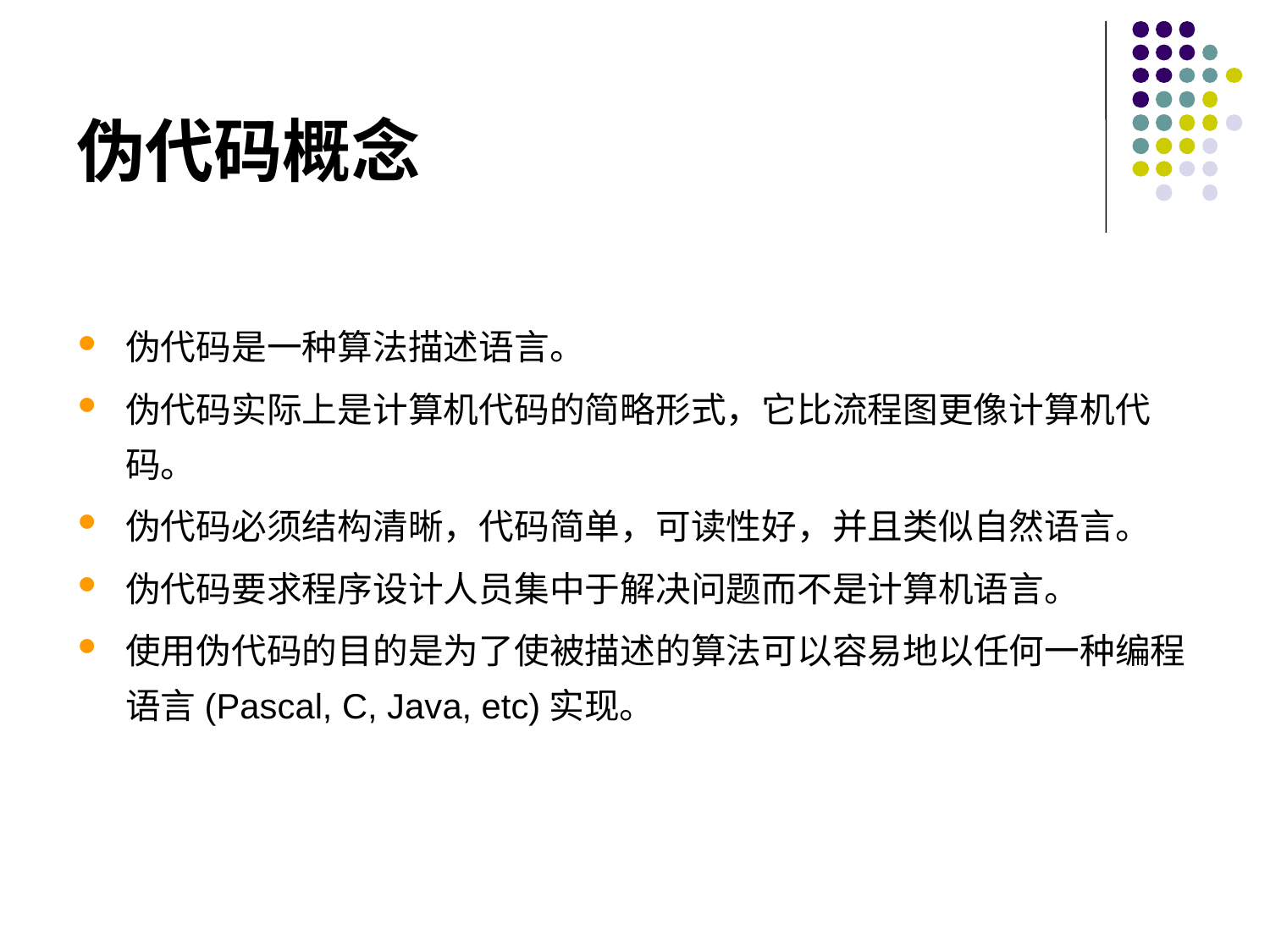

伪代码概念
伪代码是一种算法描述语言。
伪代码实际上是计算机代码的简略形式，它比流程图更像计算机代码。
伪代码必须结构清晰，代码简单，可读性好，并且类似自然语言。
伪代码要求程序设计人员集中于解决问题而不是计算机语言。
使用伪代码的目的是为了使被描述的算法可以容易地以任何一种编程语言(Pascal, C, Java, etc)实现。